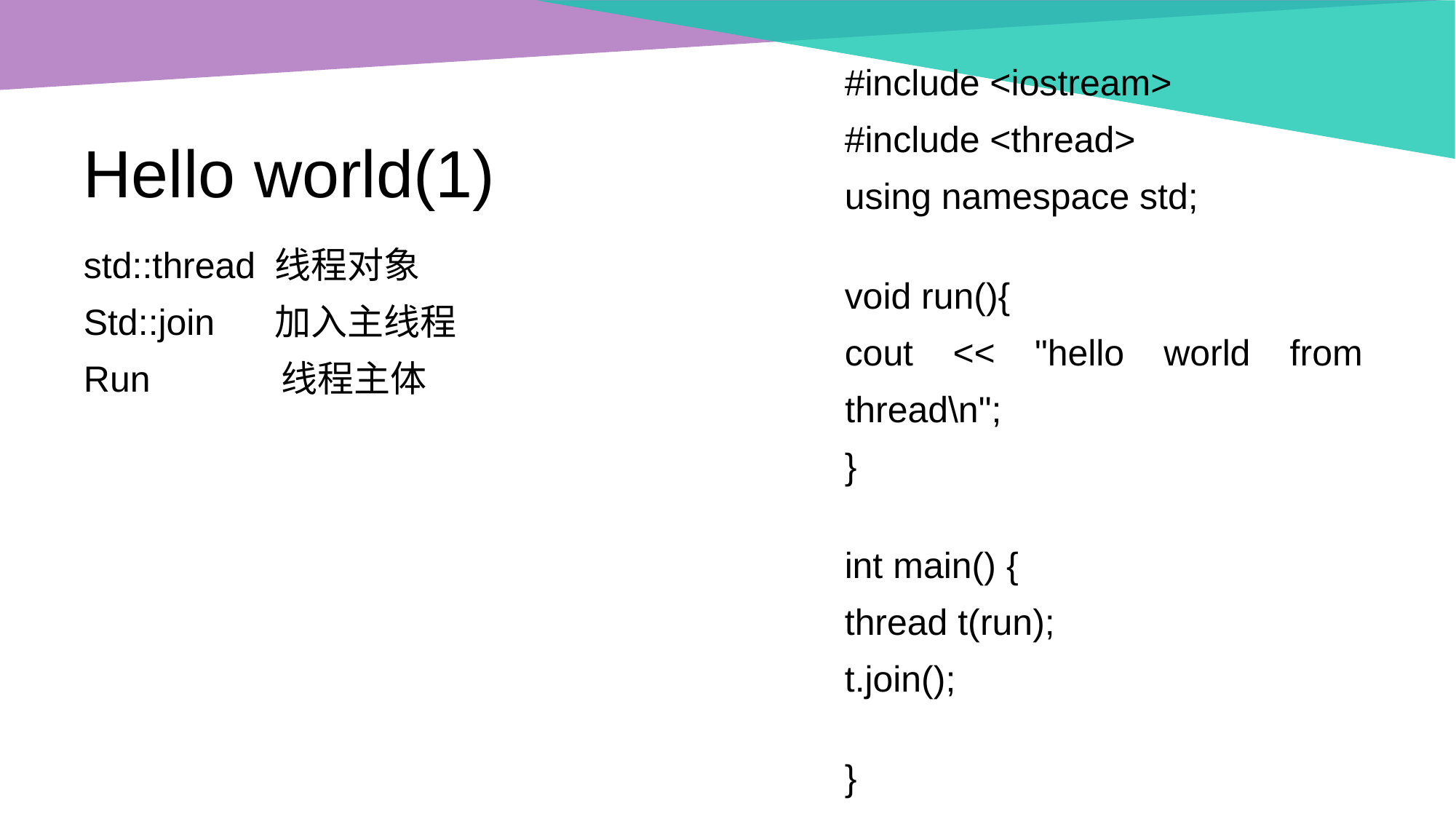

#include <iostream>
#include <thread>
using namespace std;

void run(){
cout << "hello world from thread\n";
}

int main() {
thread t(run);
t.join();

}

Hello world(1)
std::thread 线程对象
Std::join     加入主线程
Run            线程主体